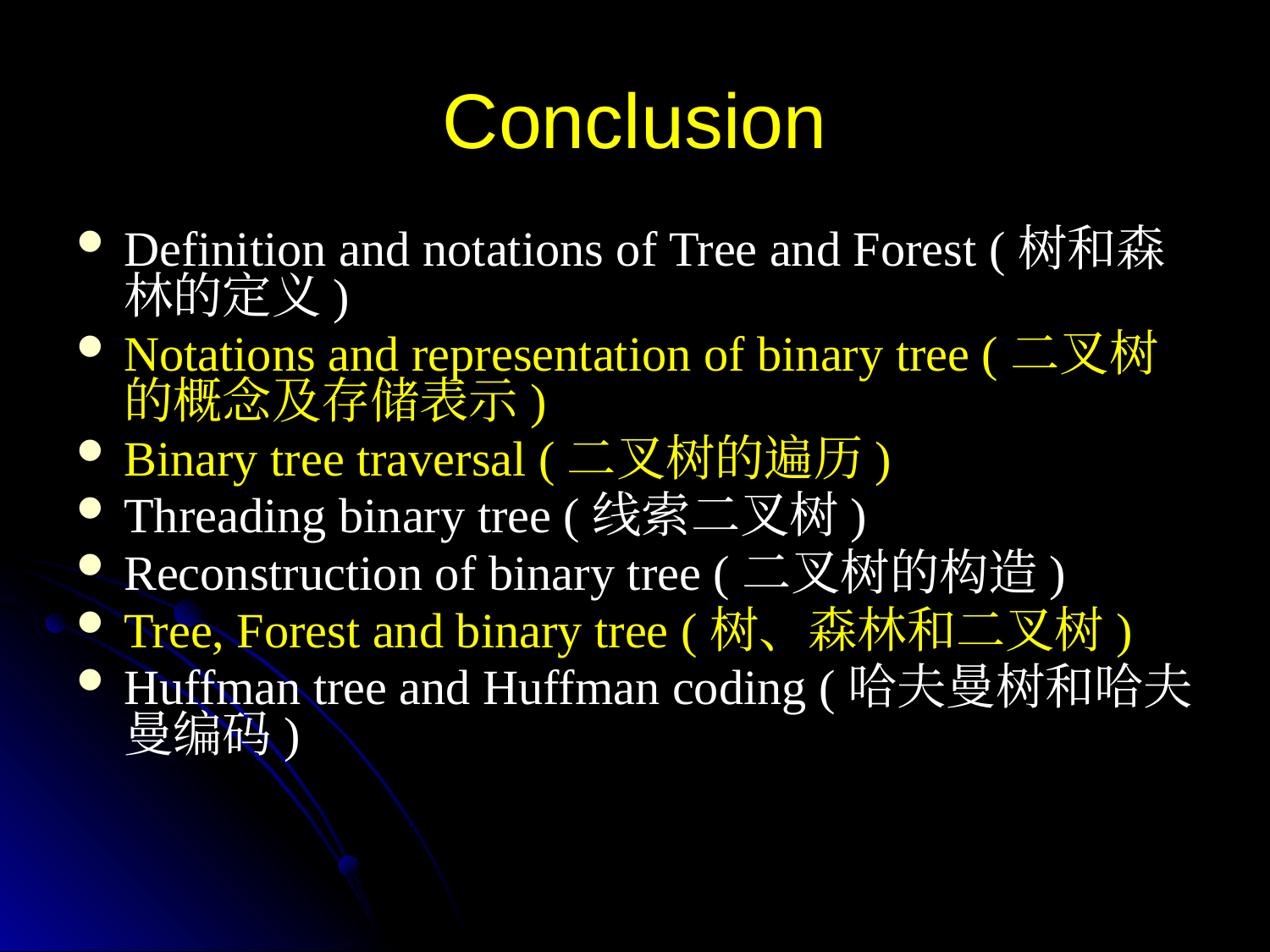

# Conclusion
Definition and notations of Tree and Forest (树和森林的定义)
Notations and representation of binary tree (二叉树的概念及存储表示)
Binary tree traversal (二叉树的遍历)
Threading binary tree (线索二叉树)
Reconstruction of binary tree (二叉树的构造)
Tree, Forest and binary tree (树、森林和二叉树)
Huffman tree and Huffman coding (哈夫曼树和哈夫曼编码)